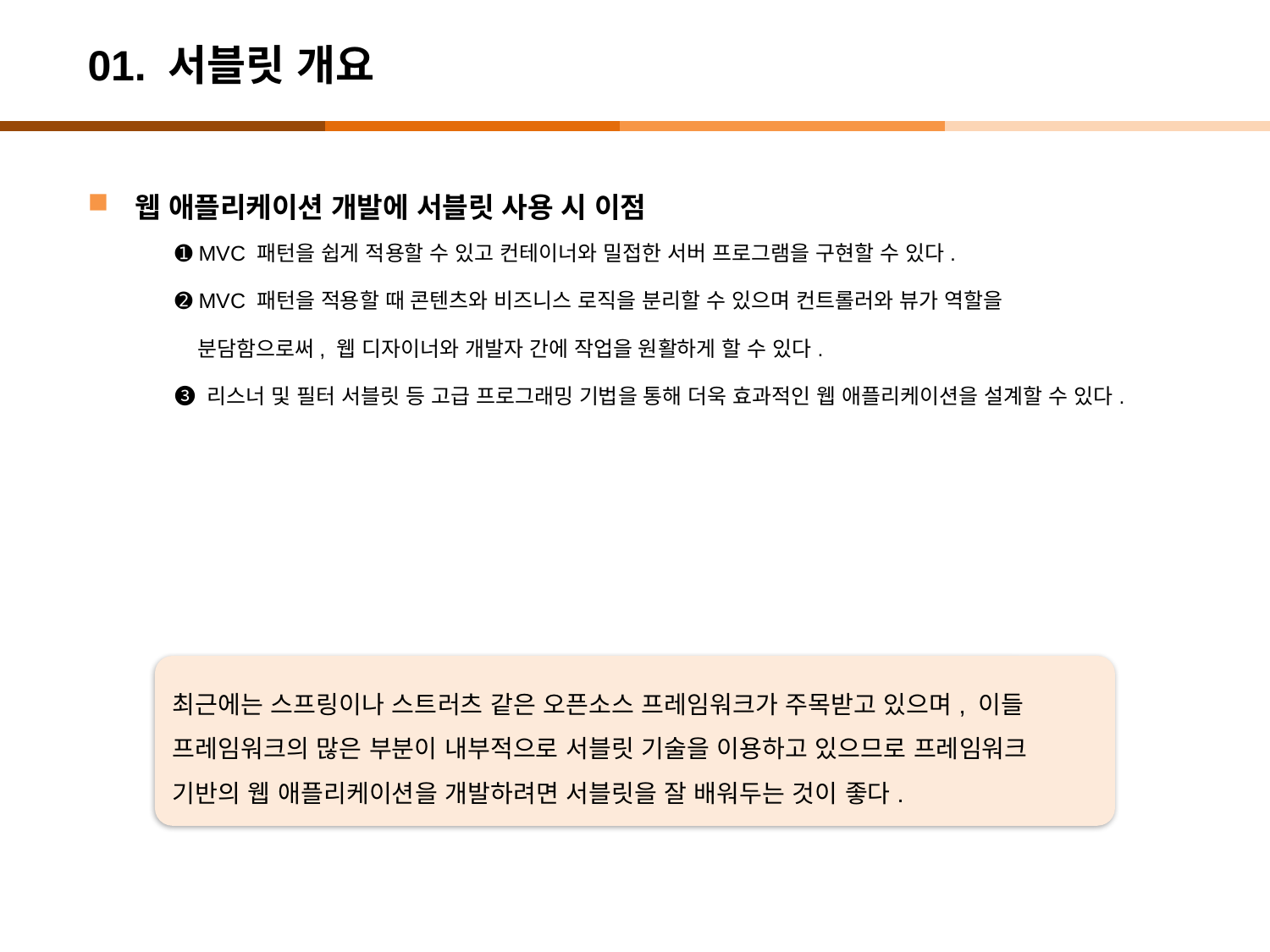

# 01. 서블릿 개요
웹 애플리케이션 개발에 서블릿 사용 시 이점
➊ MVC 패턴을 쉽게 적용할 수 있고 컨테이너와 밀접한 서버 프로그램을 구현할 수 있다.
➋ MVC 패턴을 적용할 때 콘텐츠와 비즈니스 로직을 분리할 수 있으며 컨트롤러와 뷰가 역할을
   분담함으로써, 웹 디자이너와 개발자 간에 작업을 원활하게 할 수 있다.
➌ 리스너 및 필터 서블릿 등 고급 프로그래밍 기법을 통해 더욱 효과적인 웹 애플리케이션을 설계할 수 있다.
최근에는 스프링이나 스트러츠 같은 오픈소스 프레임워크가 주목받고 있으며, 이들 프레임워크의 많은 부분이 내부적으로 서블릿 기술을 이용하고 있으므로 프레임워크 기반의 웹 애플리케이션을 개발하려면 서블릿을 잘 배워두는 것이 좋다.